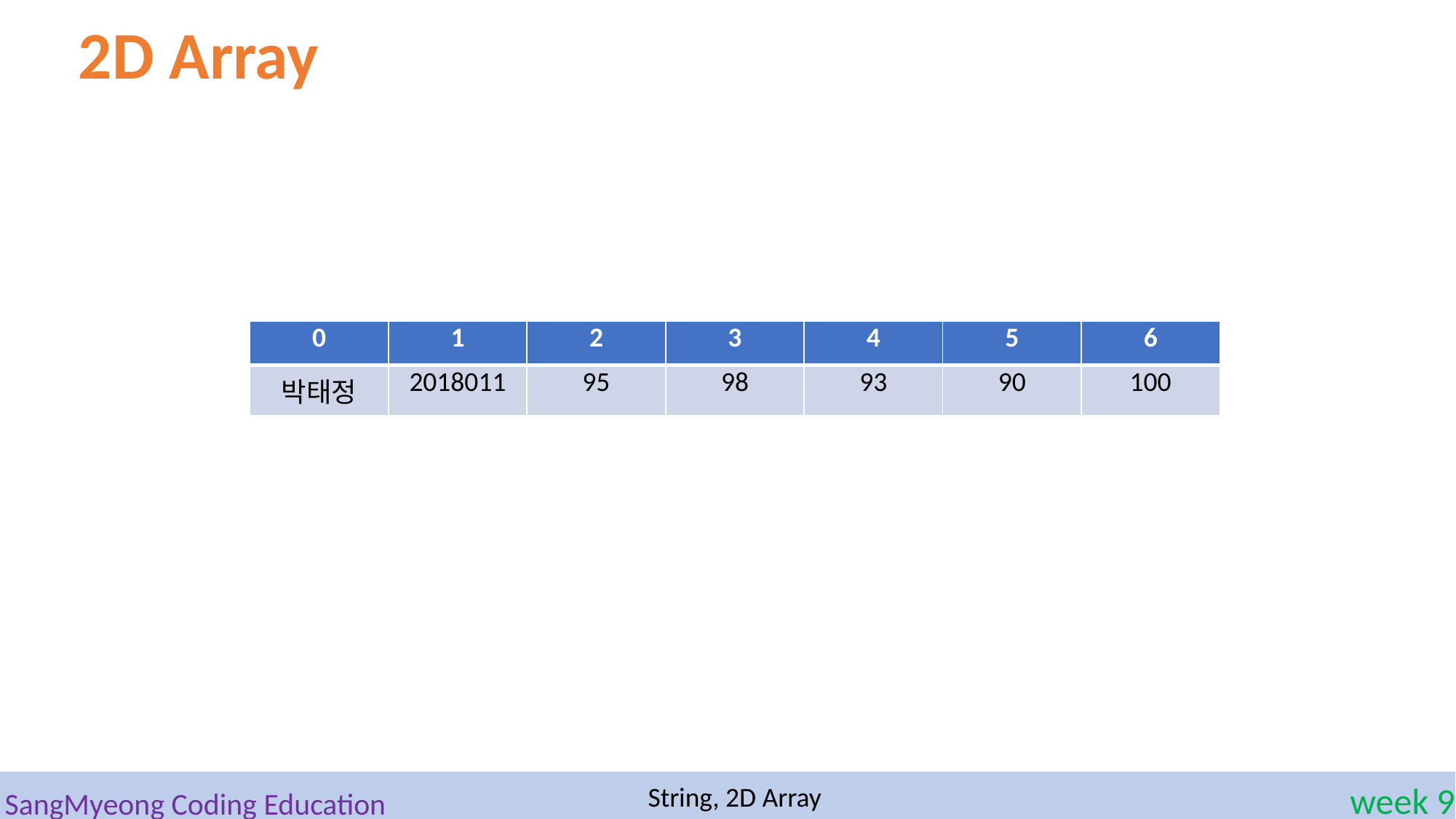

2D Array
| 0 | 1 | 2 | 3 | 4 | 5 | 6 |
| --- | --- | --- | --- | --- | --- | --- |
| 박태정 | 2018011 | 95 | 98 | 93 | 90 | 100 |

String, 2D Array
# SangMyeong Coding Education
week 9